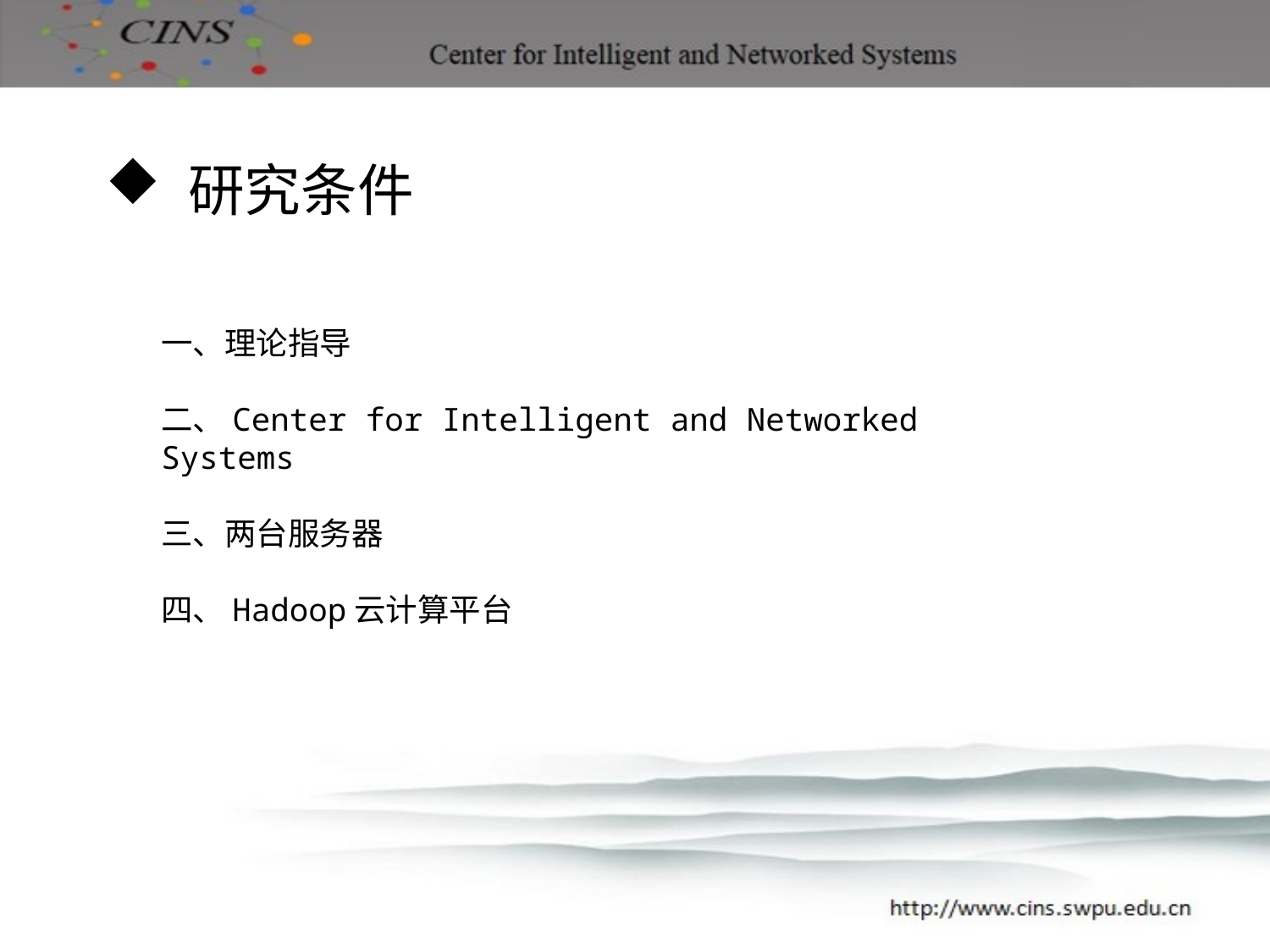

研究条件
一、理论指导

二、Center for Intelligent and Networked Systems

三、两台服务器

四、Hadoop云计算平台